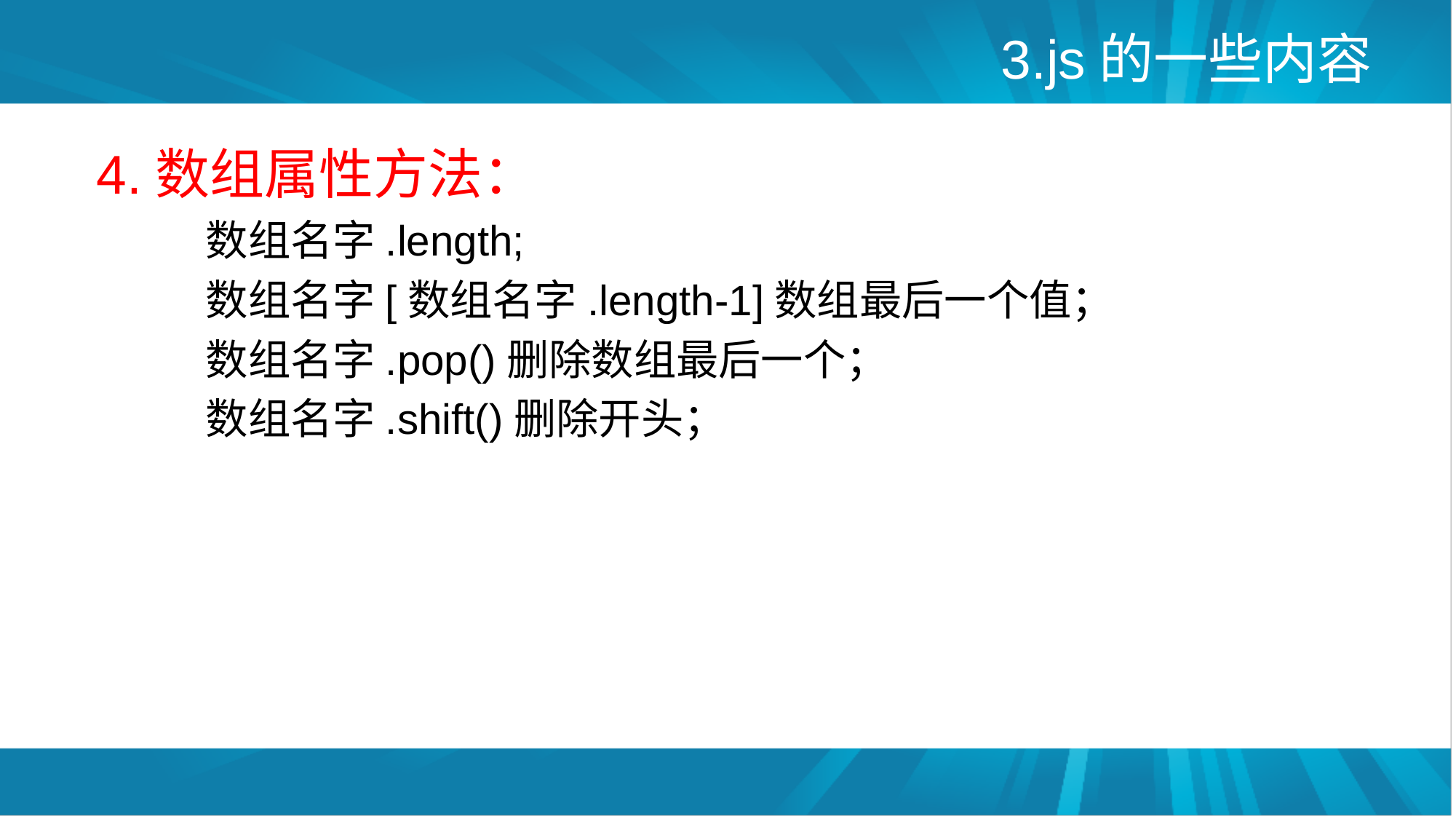

# 3.js的一些内容
4.数组属性方法：
	数组名字.length;
	数组名字[数组名字.length-1]数组最后一个值；
	数组名字.pop()删除数组最后一个；
	数组名字.shift()删除开头；